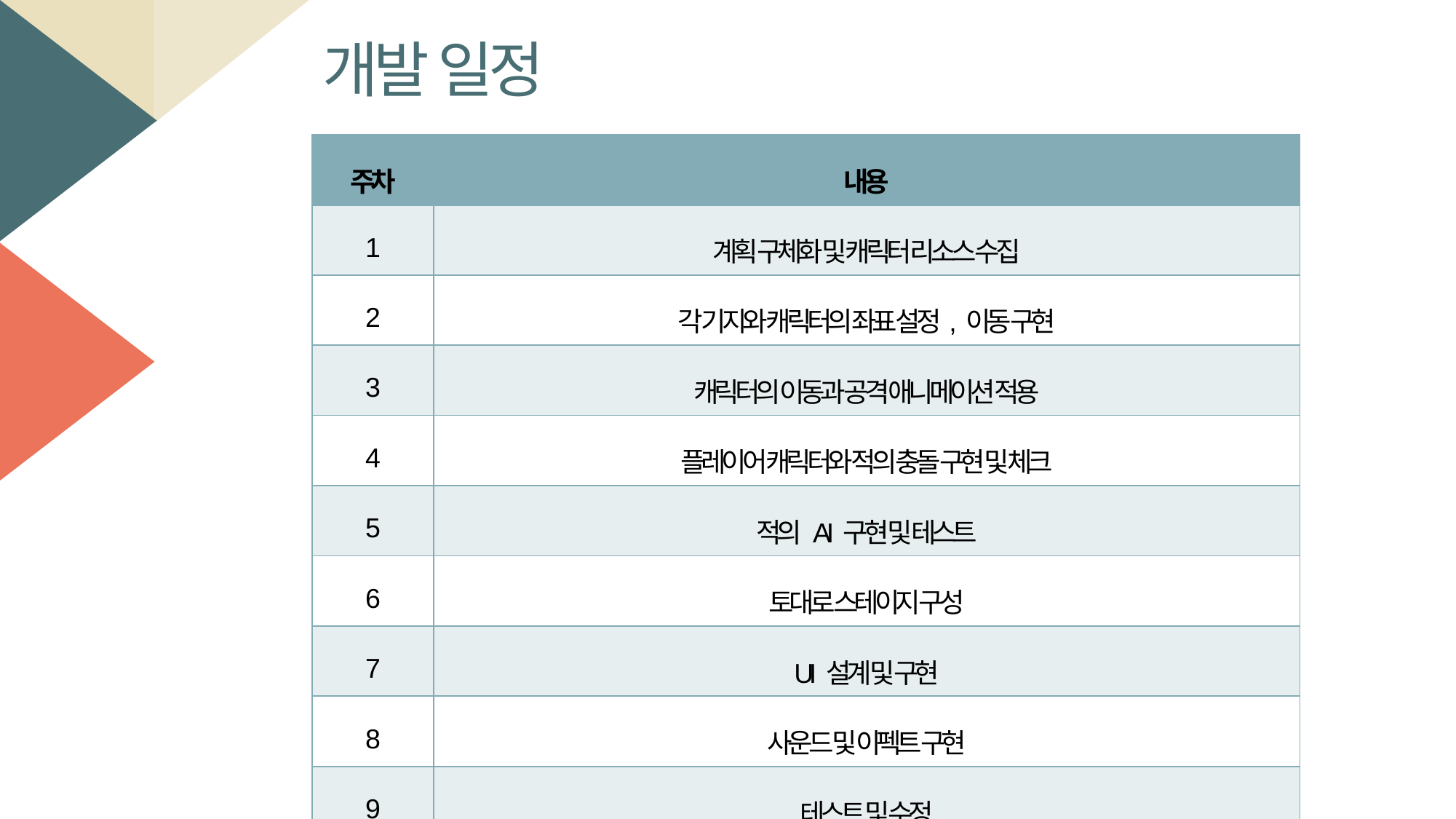

개발 일정
| 주차 | 내용 |
| --- | --- |
| 1 | 계획 구체화 및 캐릭터 리소스 수집 |
| 2 | 각 기지와 캐릭터의 좌표 설정, 이동 구현 |
| 3 | 캐릭터의 이동과 공격 애니메이션 적용 |
| 4 | 플레이어 캐릭터와 적의 충돌 구현 및 체크 |
| 5 | 적의 AI 구현 및 테스트 |
| 6 | 토대로 스테이지 구성 |
| 7 | UI 설계 및 구현 |
| 8 | 사운드 및 이펙트 구현 |
| 9 | 테스트 및 수정 |
| 10 | 최종 발표 |